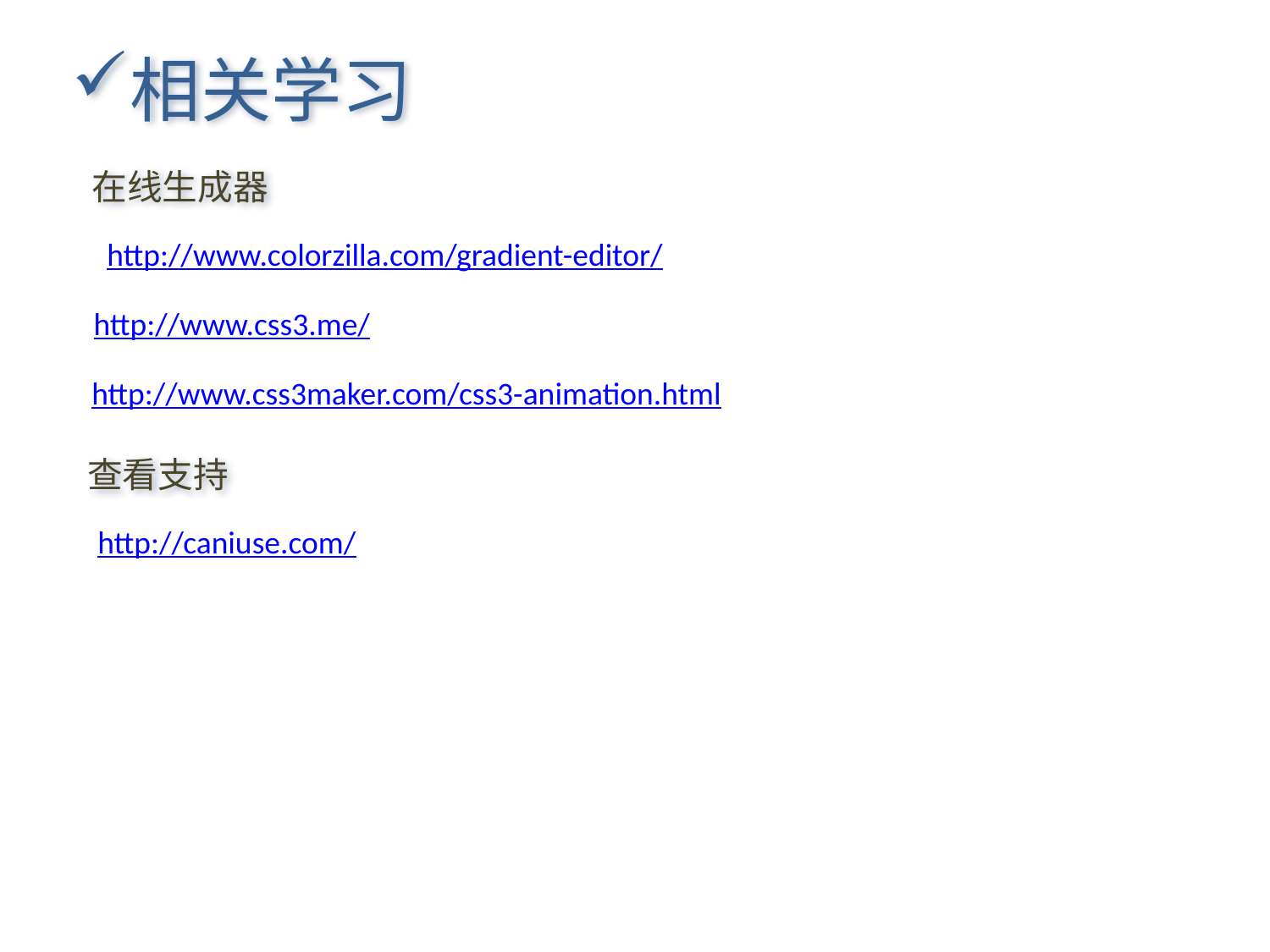

相关学习
在线生成器
http://www.colorzilla.com/gradient-editor/
http://www.css3.me/
http://www.css3maker.com/css3-animation.html
查看支持
http://caniuse.com/